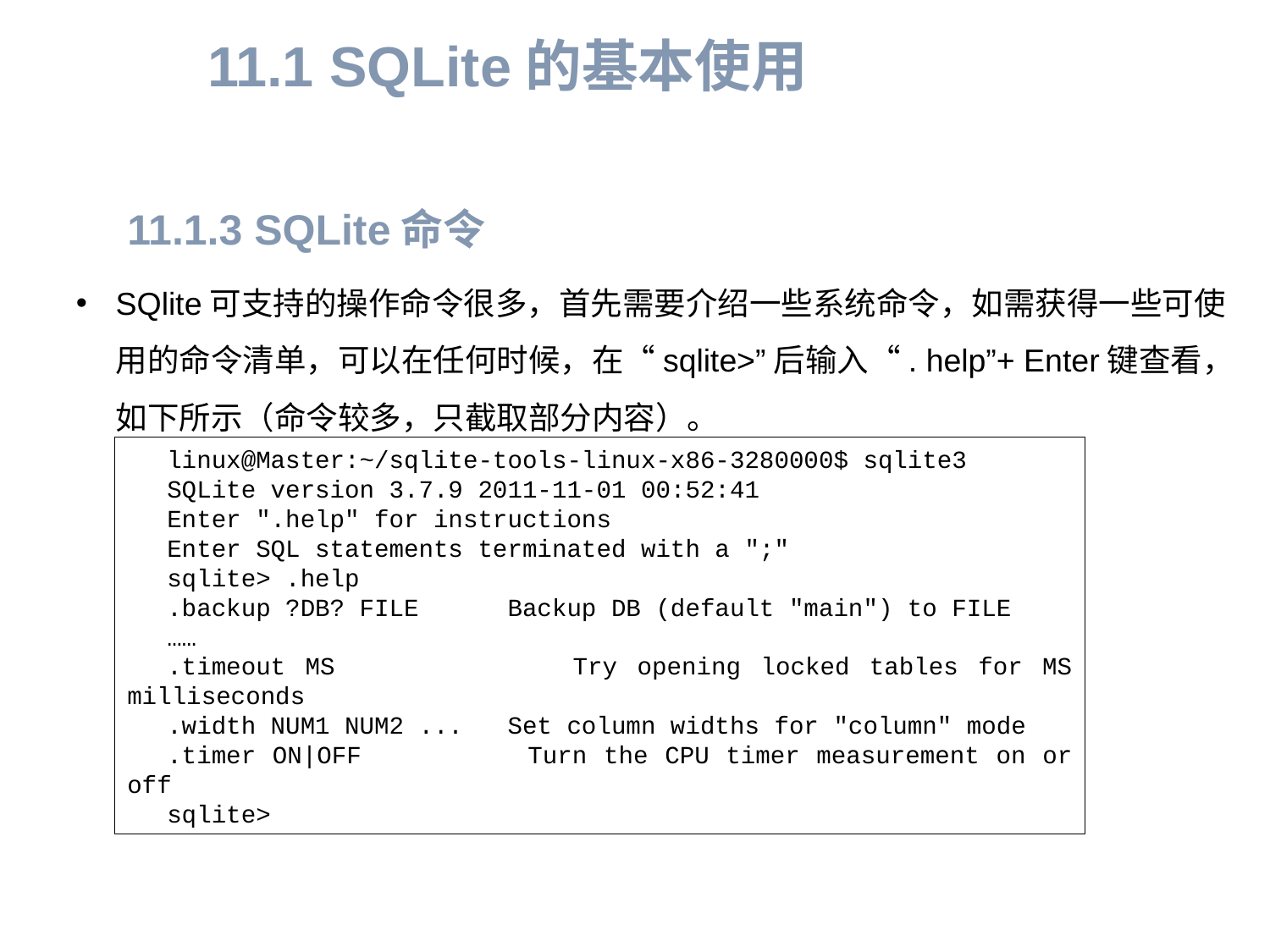

11.1 SQLite的基本使用
11.1.3 SQLite命令
SQlite可支持的操作命令很多，首先需要介绍一些系统命令，如需获得一些可使用的命令清单，可以在任何时候，在“sqlite>”后输入“. help”+ Enter键查看，如下所示（命令较多，只截取部分内容）。
linux@Master:~/sqlite-tools-linux-x86-3280000$ sqlite3
SQLite version 3.7.9 2011-11-01 00:52:41
Enter ".help" for instructions
Enter SQL statements terminated with a ";"
sqlite> .help
.backup ?DB? FILE      Backup DB (default "main") to FILE
……
.timeout MS            Try opening locked tables for MS milliseconds
.width NUM1 NUM2 ...   Set column widths for "column" mode
.timer ON|OFF          Turn the CPU timer measurement on or off
sqlite>